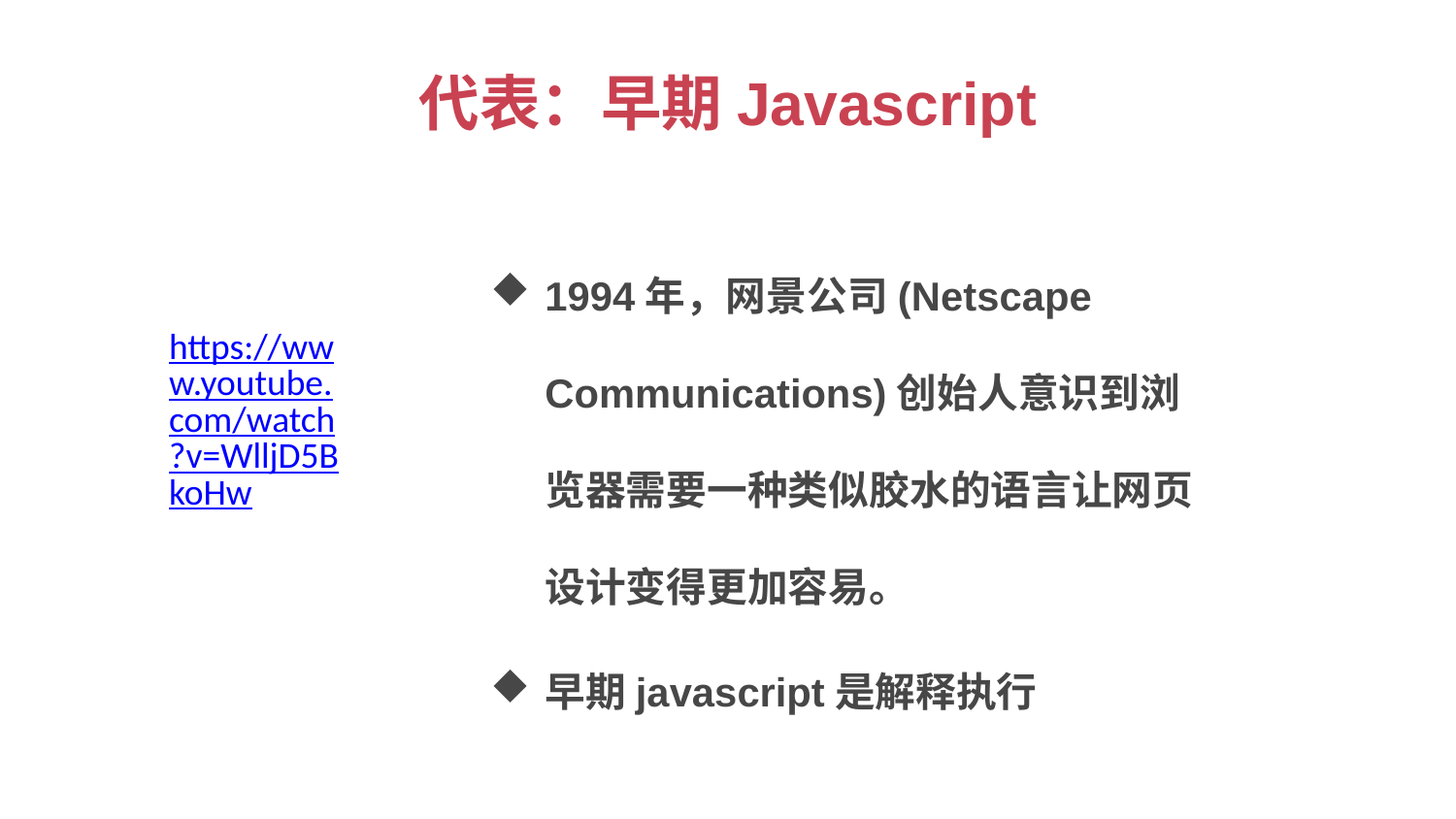

# 代表：早期Javascript
1994年，网景公司(Netscape Communications)创始人意识到浏览器需要一种类似胶水的语言让网页设计变得更加容易。
早期javascript是解释执行
https://www.youtube.com/watch?v=WlljD5BkoHw